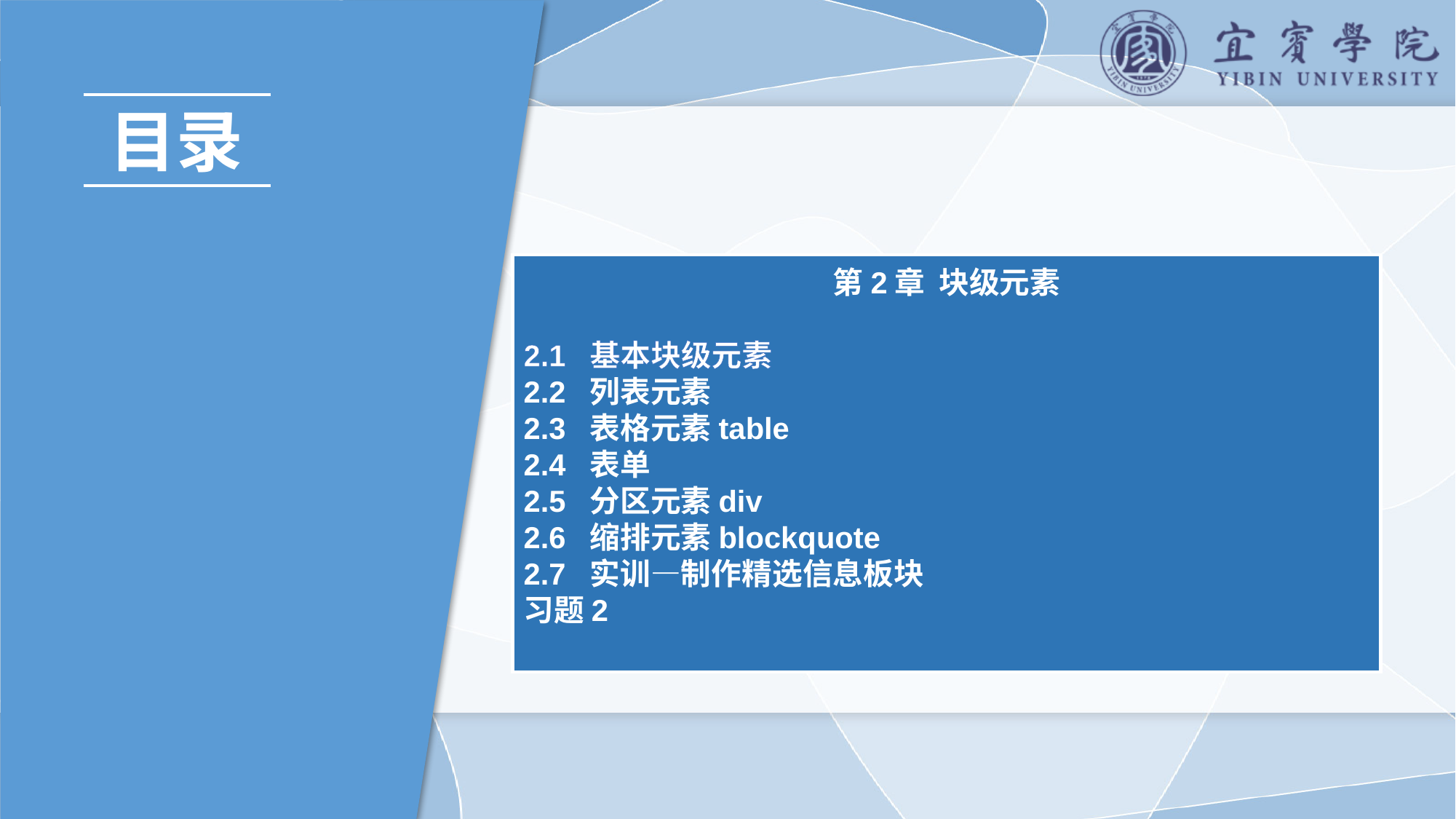

目录
第2章  块级元素

2.1  基本块级元素
2.2  列表元素
2.3  表格元素table
2.4  表单
2.5  分区元素div
2.6  缩排元素blockquote
2.7  实训—制作精选信息板块
习题2